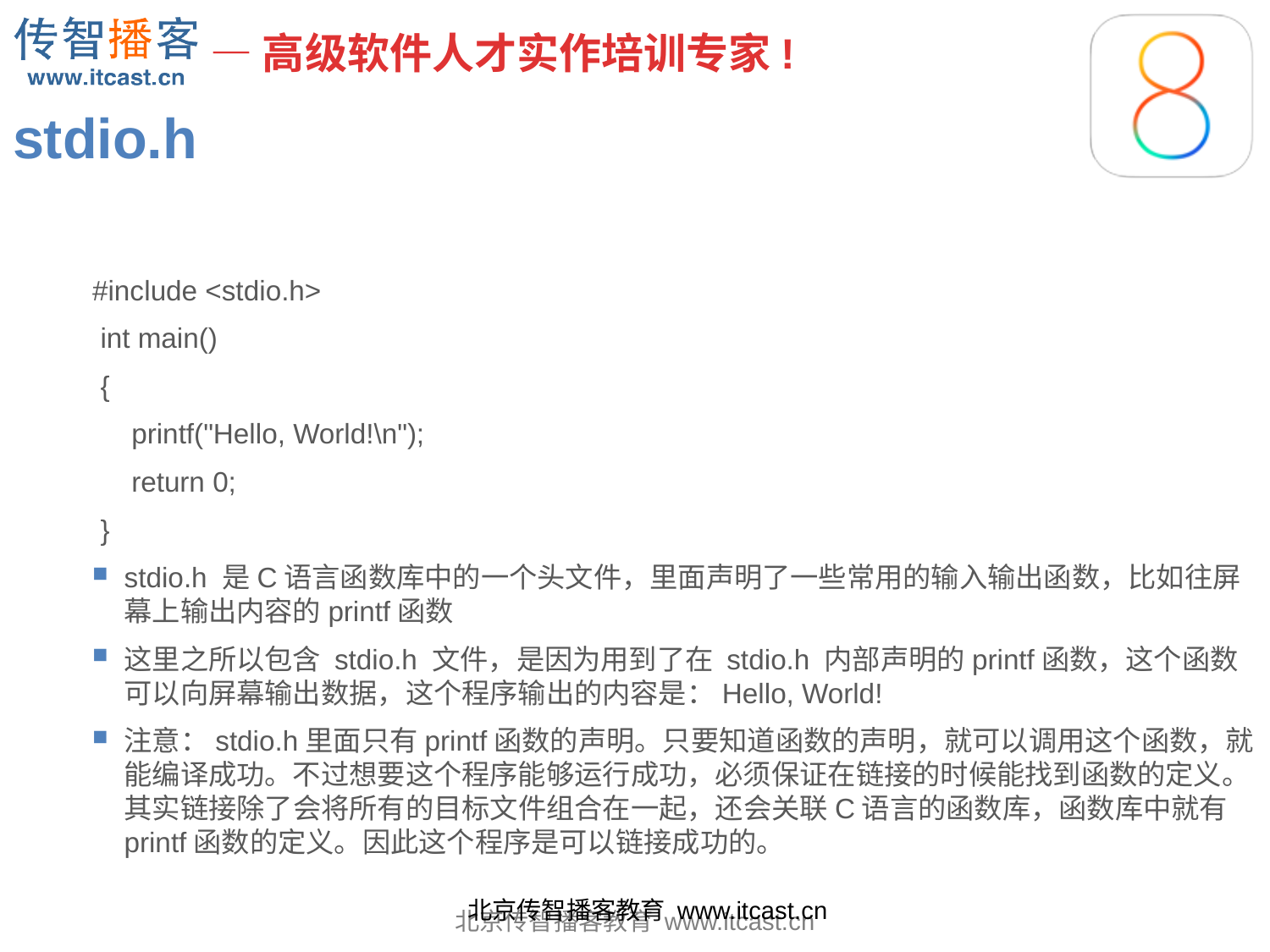

stdio.h
#include <stdio.h>
 int main()
 {
     printf("Hello, World!\n");
     return 0;
 }
stdio.h 是C语言函数库中的一个头文件，里面声明了一些常用的输入输出函数，比如往屏幕上输出内容的printf函数
这里之所以包含 stdio.h 文件，是因为用到了在 stdio.h 内部声明的printf函数，这个函数可以向屏幕输出数据，这个程序输出的内容是：Hello, World!
注意：stdio.h里面只有printf函数的声明。只要知道函数的声明，就可以调用这个函数，就能编译成功。不过想要这个程序能够运行成功，必须保证在链接的时候能找到函数的定义。其实链接除了会将所有的目标文件组合在一起，还会关联C语言的函数库，函数库中就有printf函数的定义。因此这个程序是可以链接成功的。

北京传智播客教育 www.itcast.cn